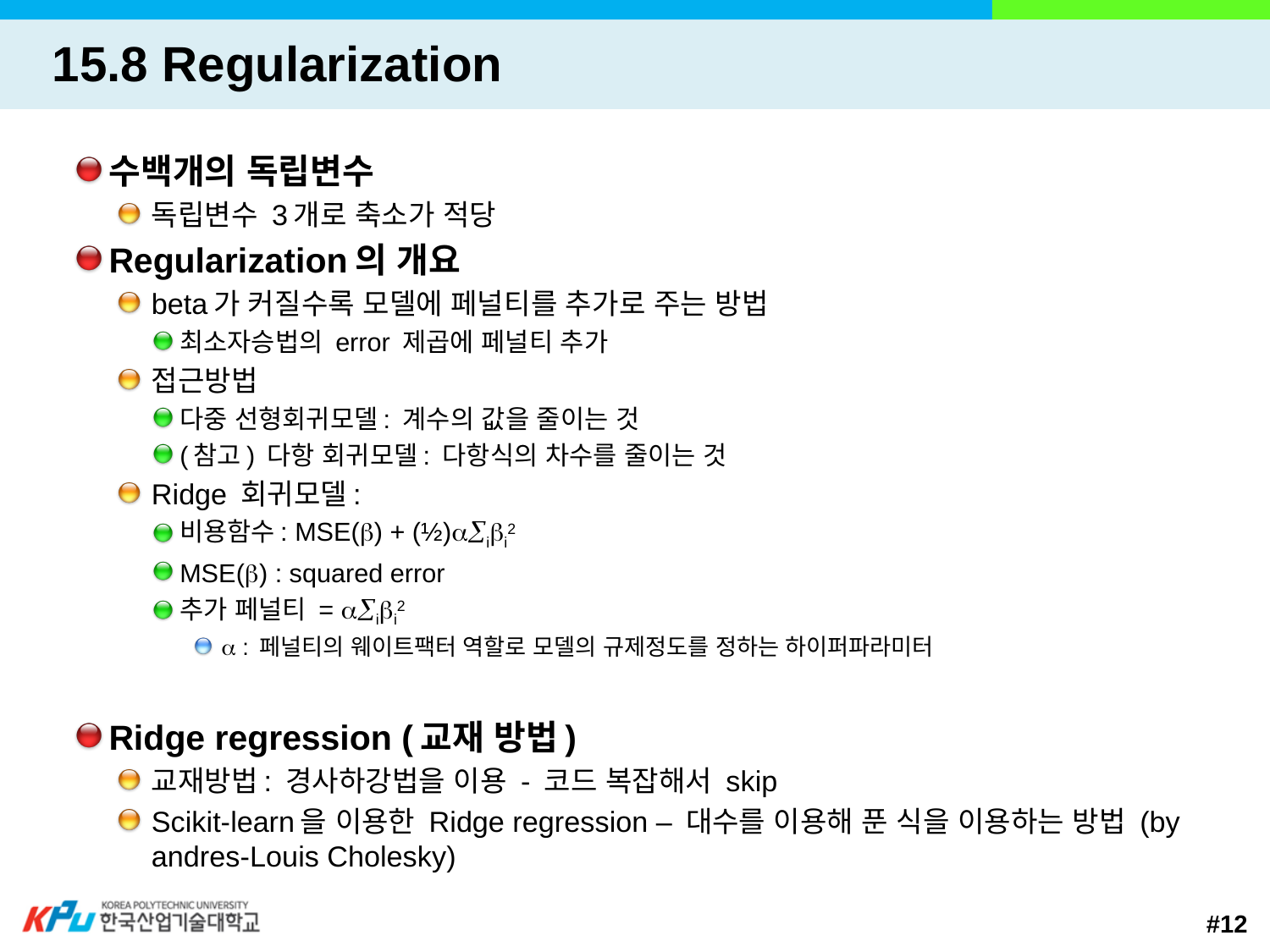

# 15.8 Regularization
수백개의 독립변수
독립변수 3개로 축소가 적당
Regularization의 개요
beta가 커질수록 모델에 페널티를 추가로 주는 방법
최소자승법의 error 제곱에 페널티 추가
접근방법
다중 선형회귀모델: 계수의 값을 줄이는 것
(참고) 다항 회귀모델: 다항식의 차수를 줄이는 것
Ridge 회귀모델:
비용함수: MSE(β) + (½)α∑iβi2
MSE(β) : squared error
추가 페널티 = α∑iβi2
α : 페널티의 웨이트팩터 역할로 모델의 규제정도를 정하는 하이퍼파라미터

Ridge regression (교재 방법)
교재방법: 경사하강법을 이용 - 코드 복잡해서 skip
Scikit-learn을 이용한 Ridge regression – 대수를 이용해 푼 식을 이용하는 방법 (by andres-Louis Cholesky)